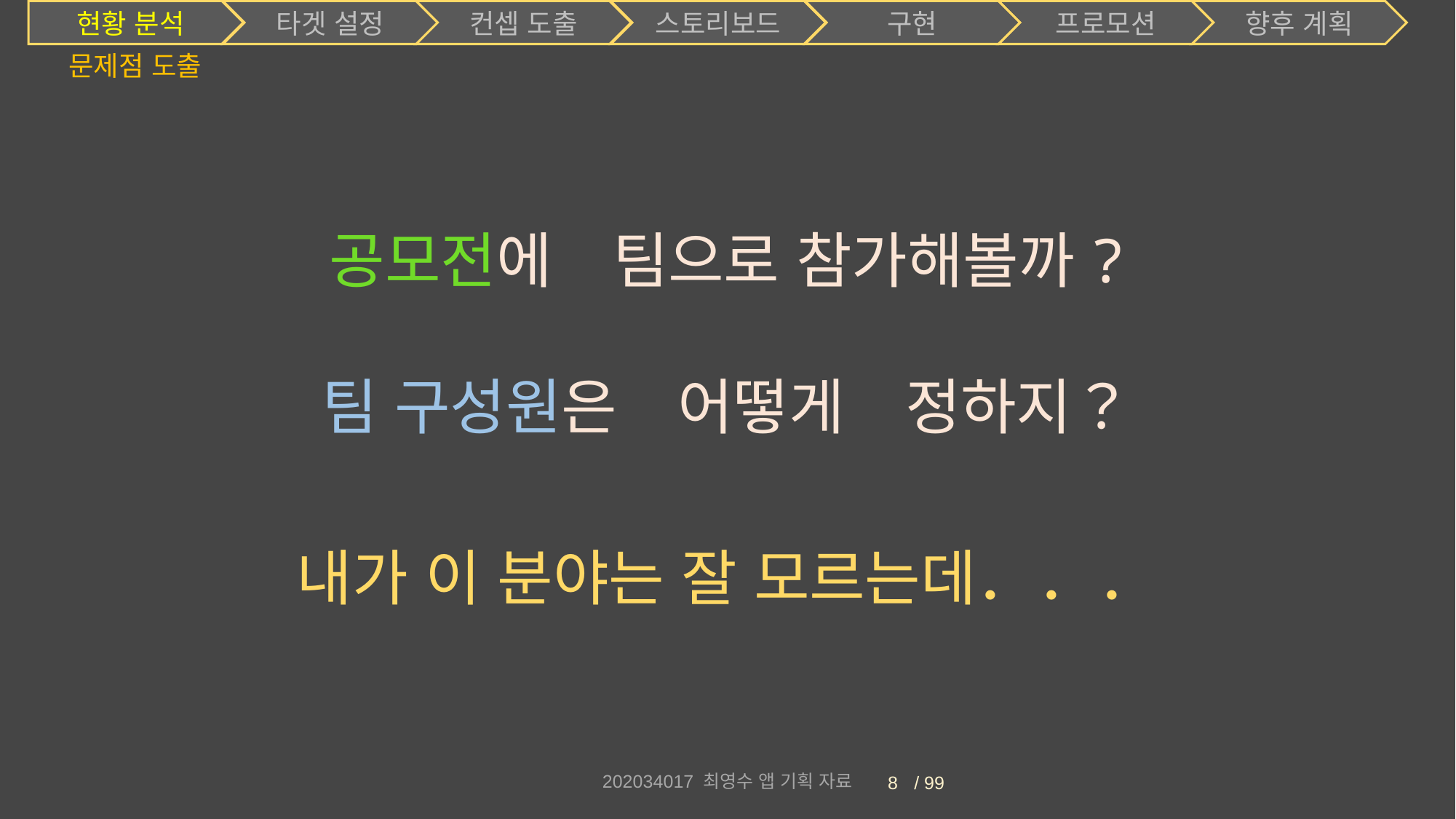

현황 분석
타겟 설정
컨셉 도출
스토리보드
구현
프로모션
향후 계획
# 문제점 도출
공모전에　팀으로 참가해볼까?
팀 구성원은　어떻게　정하지？
내가 이 분야는 잘 모르는데．．．
202034017 최영수 앱 기획 자료
8